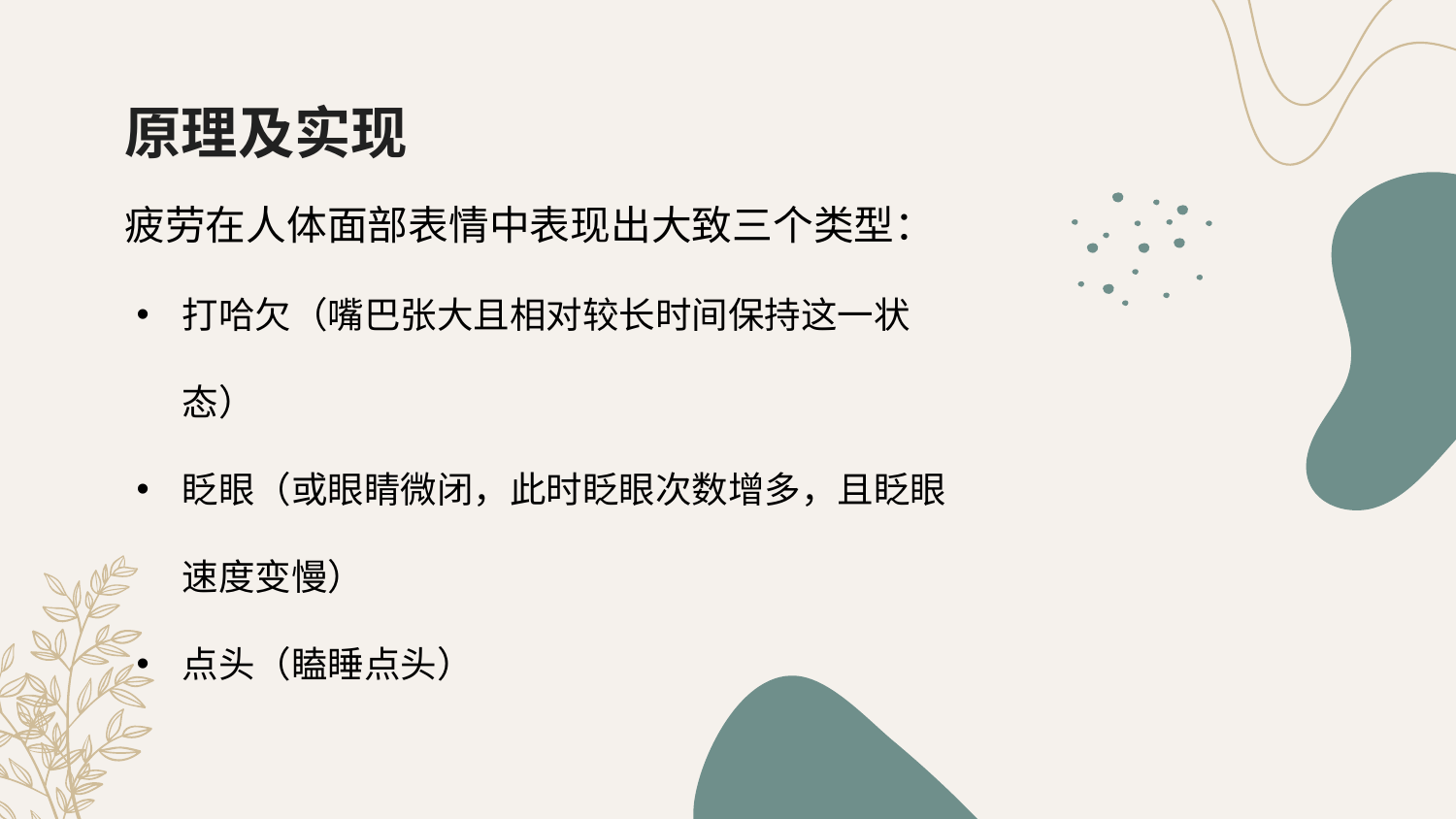

# 原理及实现
疲劳在人体面部表情中表现出大致三个类型：
打哈欠（嘴巴张大且相对较长时间保持这一状态）
眨眼（或眼睛微闭，此时眨眼次数增多，且眨眼速度变慢）
点头（瞌睡点头）